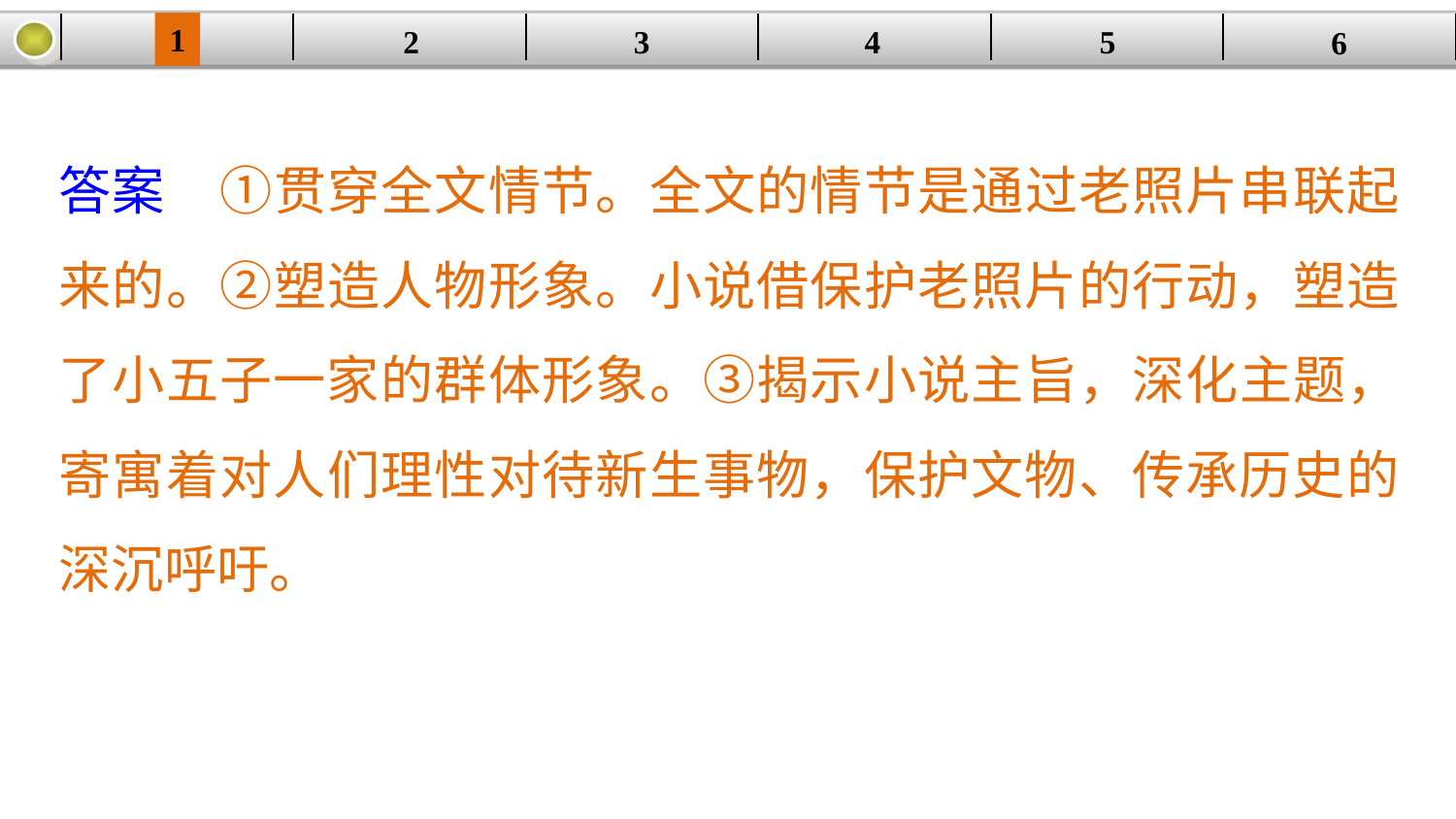

1
|  |  |  |  |  |  |
| --- | --- | --- | --- | --- | --- |
2
3
4
5
6

答案　①贯穿全文情节。全文的情节是通过老照片串联起来的。②塑造人物形象。小说借保护老照片的行动，塑造了小五子一家的群体形象。③揭示小说主旨，深化主题，寄寓着对人们理性对待新生事物，保护文物、传承历史的深沉呼吁。